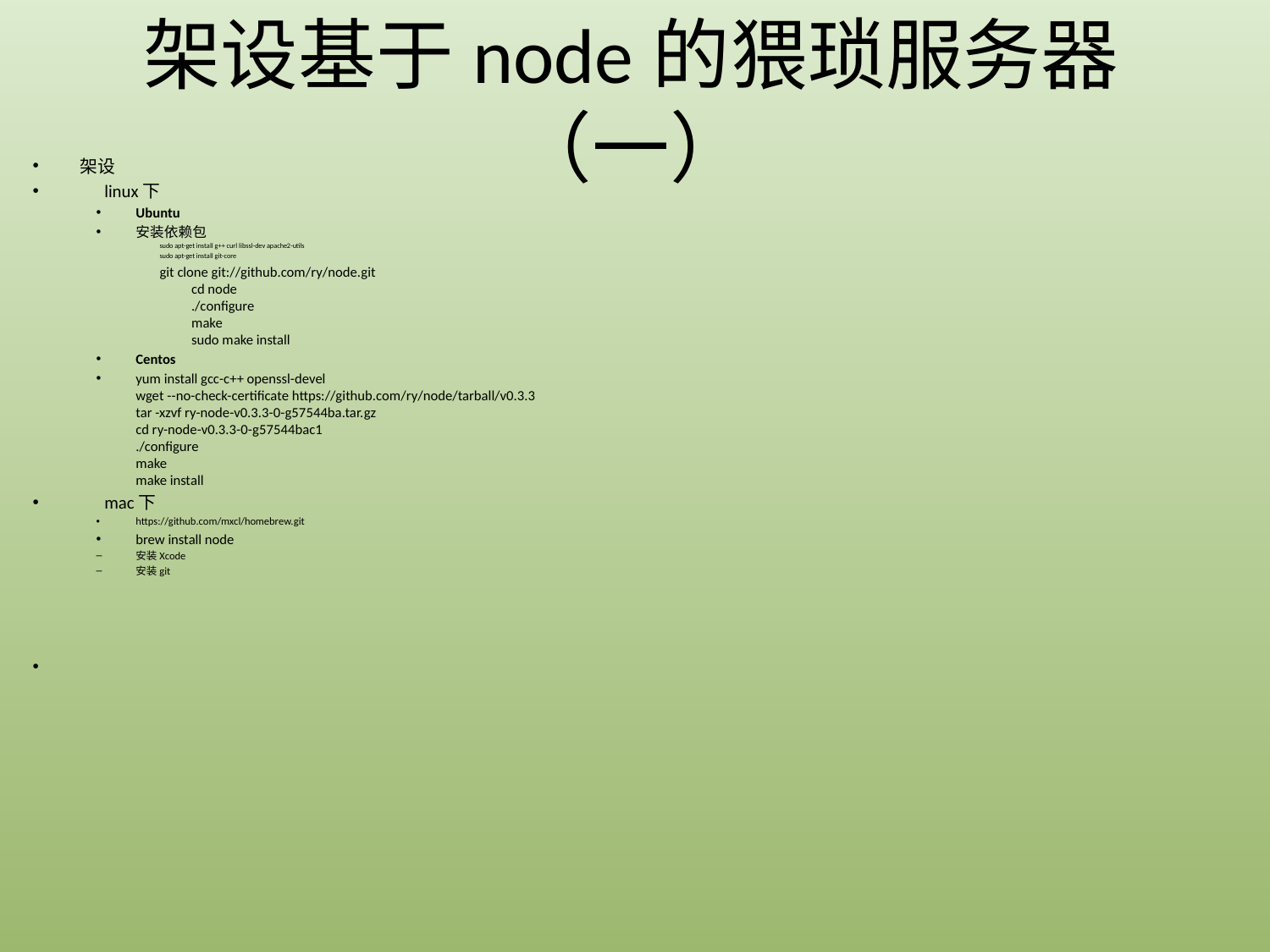

# 架设基于node的猥琐服务器（一）
架设
      linux下
Ubuntu
安装依赖包
sudo apt-get install g++ curl libssl-dev apache2-utils
sudo apt-get install git-core
git clone git://github.com/ry/node.git
cd node
./configure
make
sudo make install
Centos
yum install gcc-c++ openssl-devel
wget --no-check-certificate https://github.com/ry/node/tarball/v0.3.3
tar -xzvf ry-node-v0.3.3-0-g57544ba.tar.gz
cd ry-node-v0.3.3-0-g57544bac1
./configure
make
make install
      mac下
https://github.com/mxcl/homebrew.git
brew install node
安装Xcode
安装git